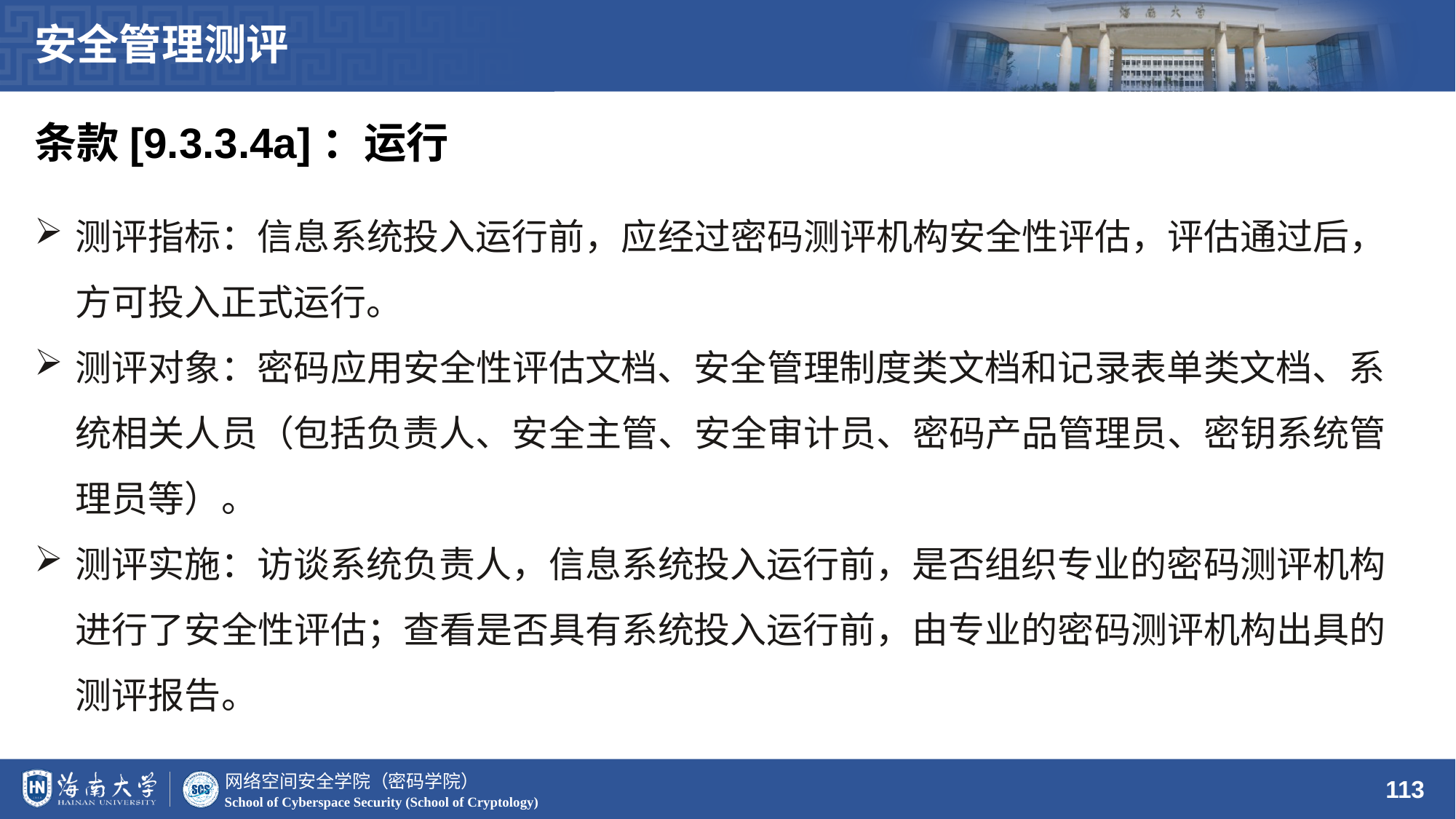

安全管理测评
条款[9.3.3.4a]：运行
测评指标：信息系统投入运行前，应经过密码测评机构安全性评估，评估通过后，方可投入正式运行。
测评对象：密码应用安全性评估文档、安全管理制度类文档和记录表单类文档、系统相关人员（包括负责人、安全主管、安全审计员、密码产品管理员、密钥系统管理员等）。
测评实施：访谈系统负责人，信息系统投入运行前，是否组织专业的密码测评机构进行了安全性评估；查看是否具有系统投入运行前，由专业的密码测评机构出具的测评报告。
113